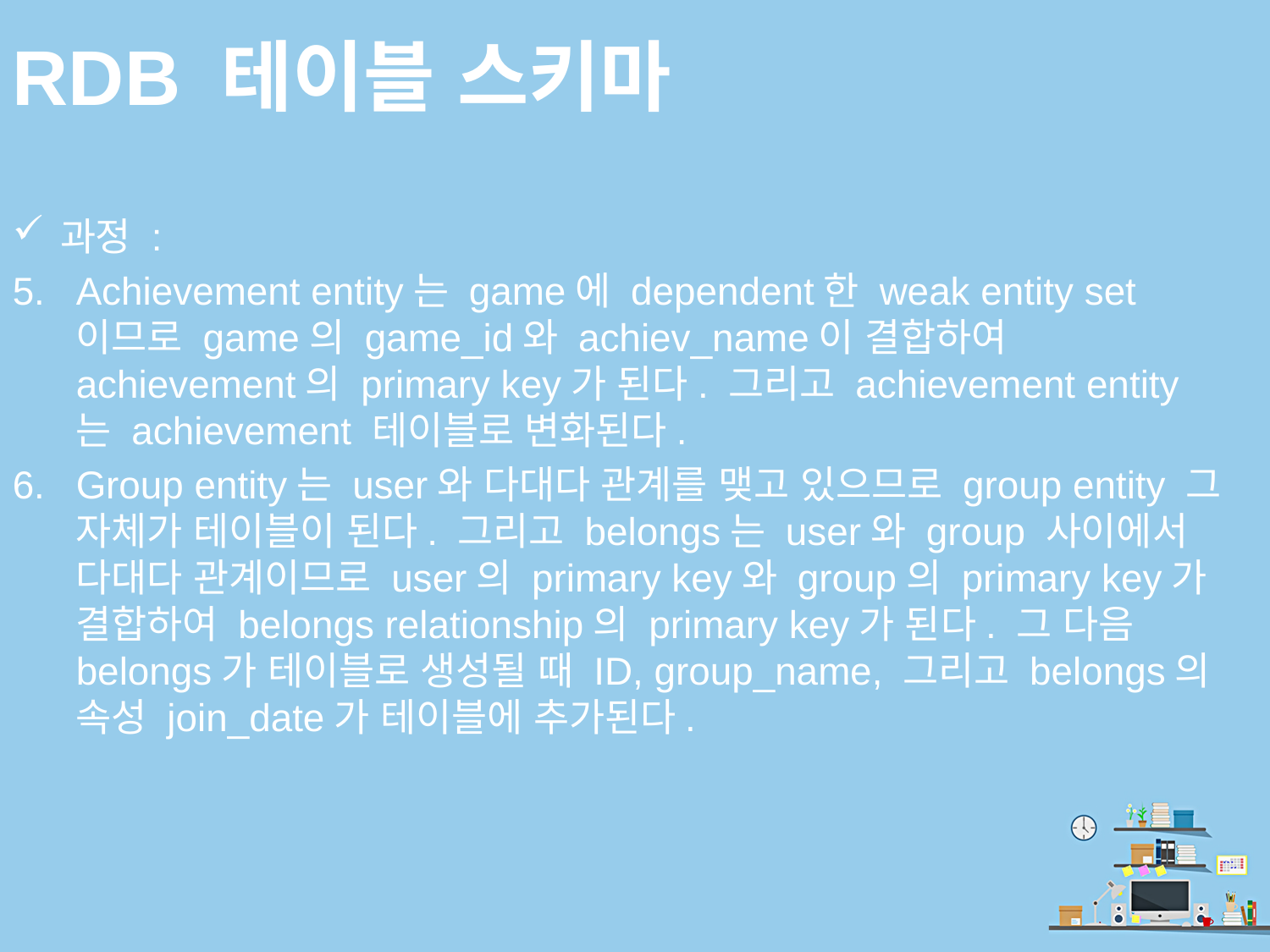

# RDB 테이블 스키마
과정 :
Achievement entity는 game에 dependent한 weak entity set이므로 game의 game_id와 achiev_name이 결합하여 achievement의 primary key가 된다. 그리고 achievement entity는 achievement 테이블로 변화된다.
Group entity는 user와 다대다 관계를 맺고 있으므로 group entity 그 자체가 테이블이 된다. 그리고 belongs는 user와 group 사이에서 다대다 관계이므로 user의 primary key와 group의 primary key가 결합하여 belongs relationship의 primary key가 된다. 그 다음belongs가 테이블로 생성될 때 ID, group_name, 그리고 belongs의 속성 join_date가 테이블에 추가된다.